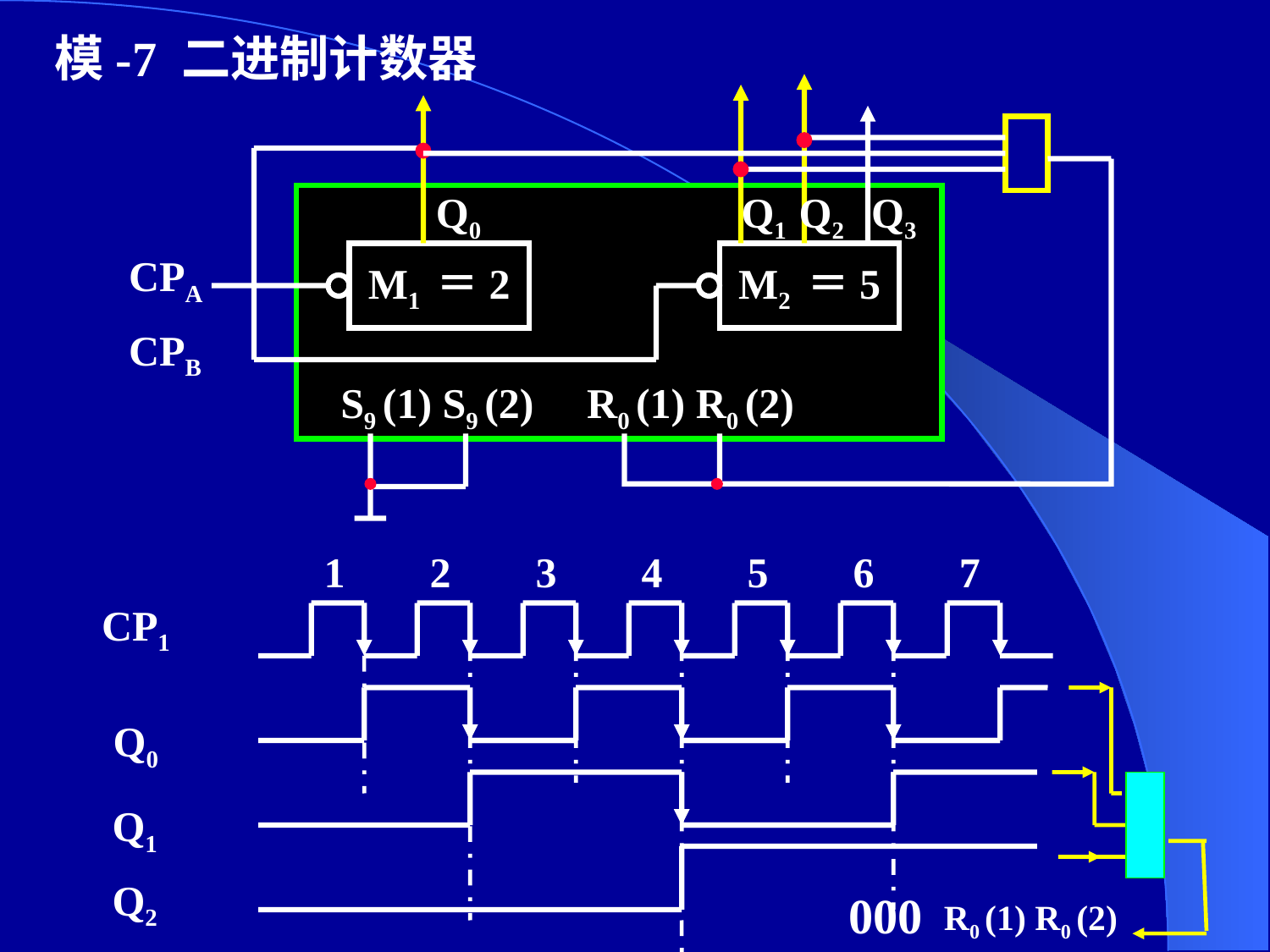

模-7 二进制计数器

Q0                         Q1  Q2   Q3

CPA
M1 ＝2
M2 ＝5

CPB

S9 (1) S9 (2)     R0 (1) R0 (2)

1        2        3        4        5        6        7
CP1

Q0

   Q1

Q2
000
R0 (1) R0 (2)